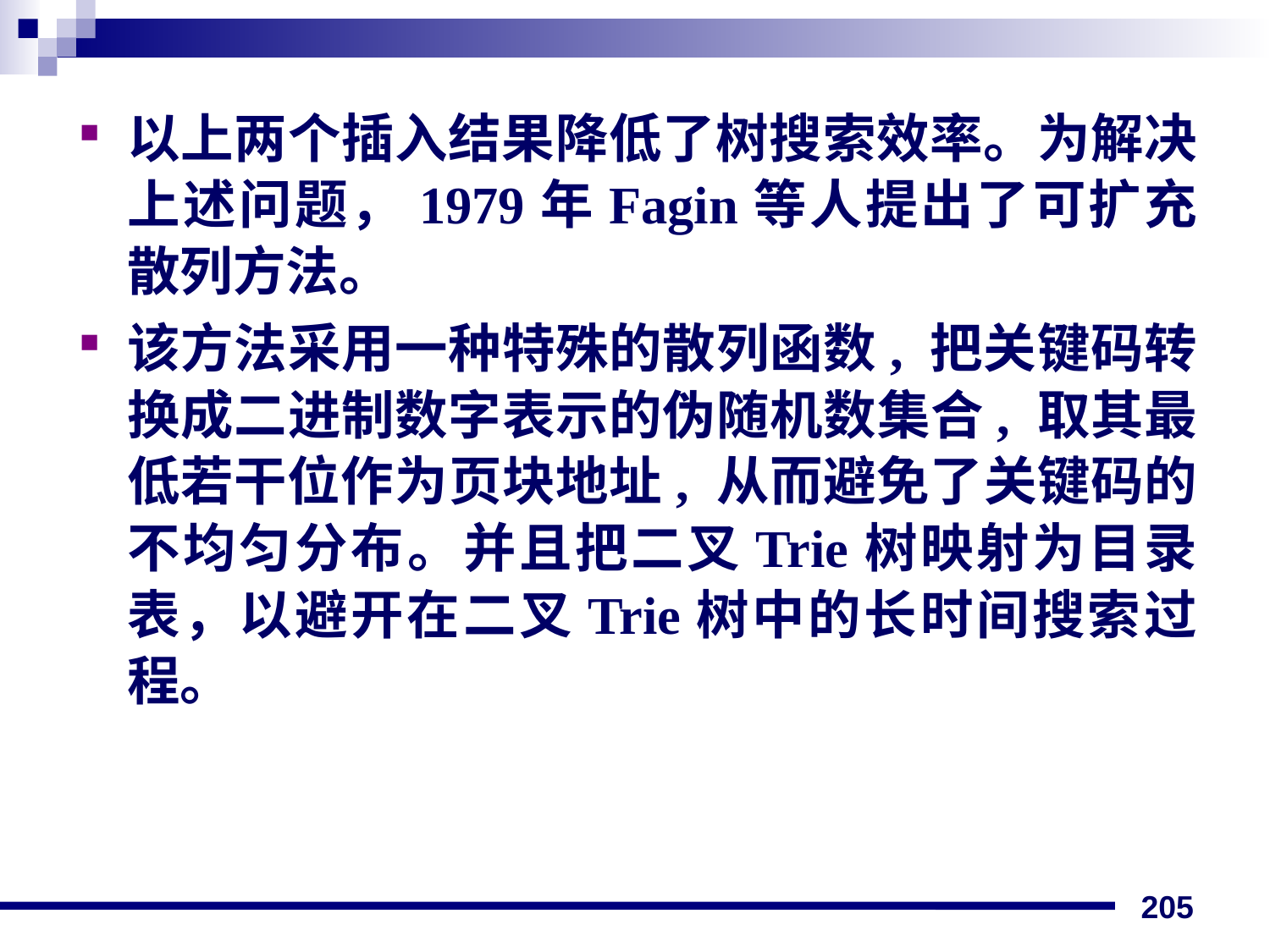

以上两个插入结果降低了树搜索效率。为解决上述问题，1979年Fagin等人提出了可扩充散列方法。
该方法采用一种特殊的散列函数, 把关键码转换成二进制数字表示的伪随机数集合, 取其最低若干位作为页块地址, 从而避免了关键码的不均匀分布。并且把二叉Trie树映射为目录表，以避开在二叉Trie树中的长时间搜索过程。
205